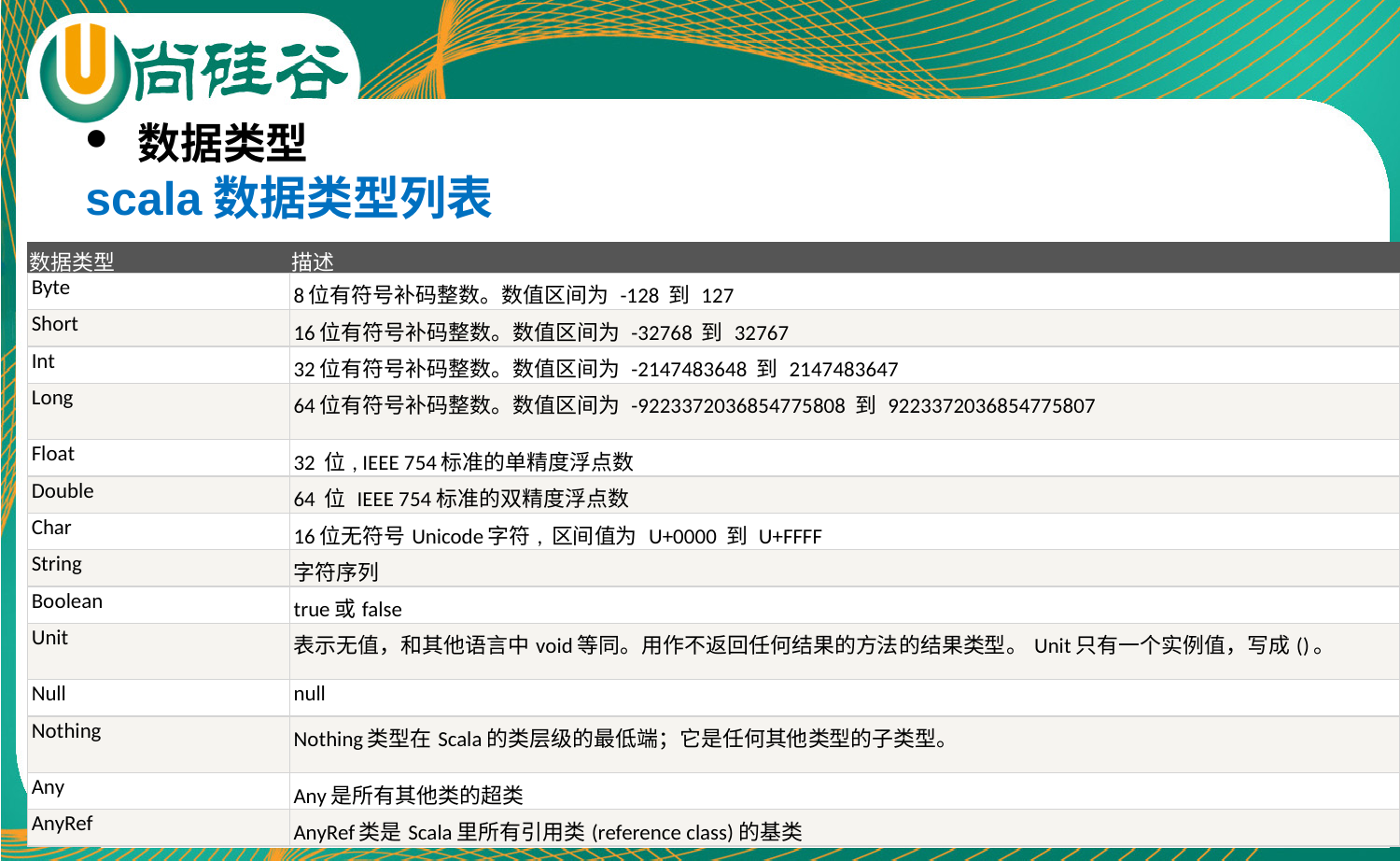

数据类型
scala数据类型列表

| 数据类型 | 描述 |
| --- | --- |
| Byte | 8位有符号补码整数。数值区间为 -128 到 127 |
| Short | 16位有符号补码整数。数值区间为 -32768 到 32767 |
| Int | 32位有符号补码整数。数值区间为 -2147483648 到 2147483647 |
| Long | 64位有符号补码整数。数值区间为 -9223372036854775808 到 9223372036854775807 |
| Float | 32 位, IEEE 754标准的单精度浮点数 |
| Double | 64 位 IEEE 754标准的双精度浮点数 |
| Char | 16位无符号Unicode字符, 区间值为 U+0000 到 U+FFFF |
| String | 字符序列 |
| Boolean | true或false |
| Unit | 表示无值，和其他语言中void等同。用作不返回任何结果的方法的结果类型。Unit只有一个实例值，写成()。 |
| Null | null |
| Nothing | Nothing类型在Scala的类层级的最低端；它是任何其他类型的子类型。 |
| Any | Any是所有其他类的超类 |
| AnyRef | AnyRef类是Scala里所有引用类(reference class)的基类 |